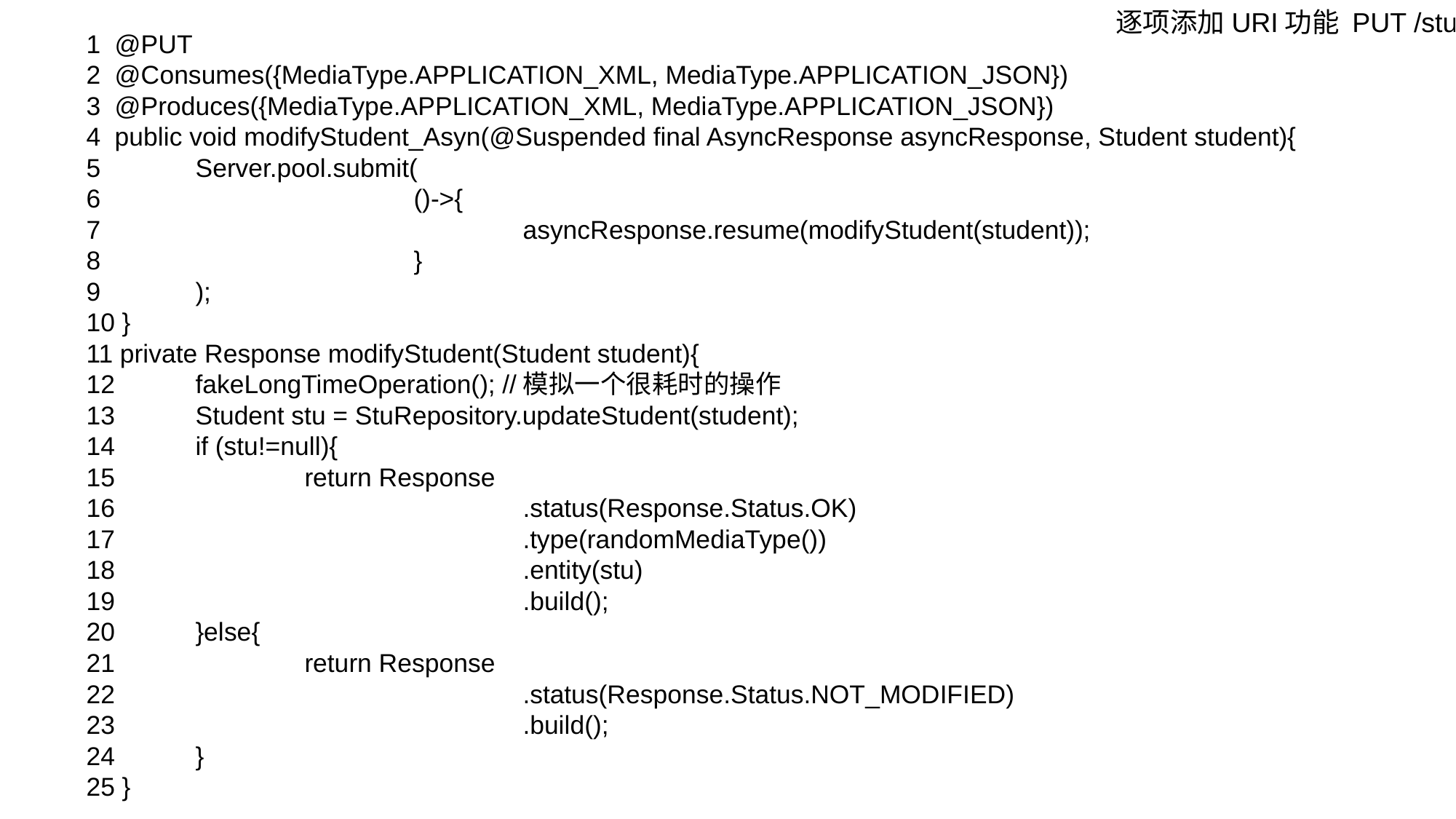

逐项添加URI功能 PUT /stu
1  @PUT
2  @Consumes({MediaType.APPLICATION_XML, MediaType.APPLICATION_JSON})
3  @Produces({MediaType.APPLICATION_XML, MediaType.APPLICATION_JSON})
4  public void modifyStudent_Asyn(@Suspended final AsyncResponse asyncResponse, Student student){
5  	Server.pool.submit(
6  			()->{
7  				asyncResponse.resume(modifyStudent(student));
8  			}
9  	);
10 }
11 private Response modifyStudent(Student student){
12 	fakeLongTimeOperation(); //模拟一个很耗时的操作
13 	Student stu = StuRepository.updateStudent(student);
14 	if (stu!=null){
15 		return Response
16 				.status(Response.Status.OK)
17 				.type(randomMediaType())
18 				.entity(stu)
19 				.build();
20 	}else{
21 		return Response
22 				.status(Response.Status.NOT_MODIFIED)
23 				.build();
24 	}
25 }